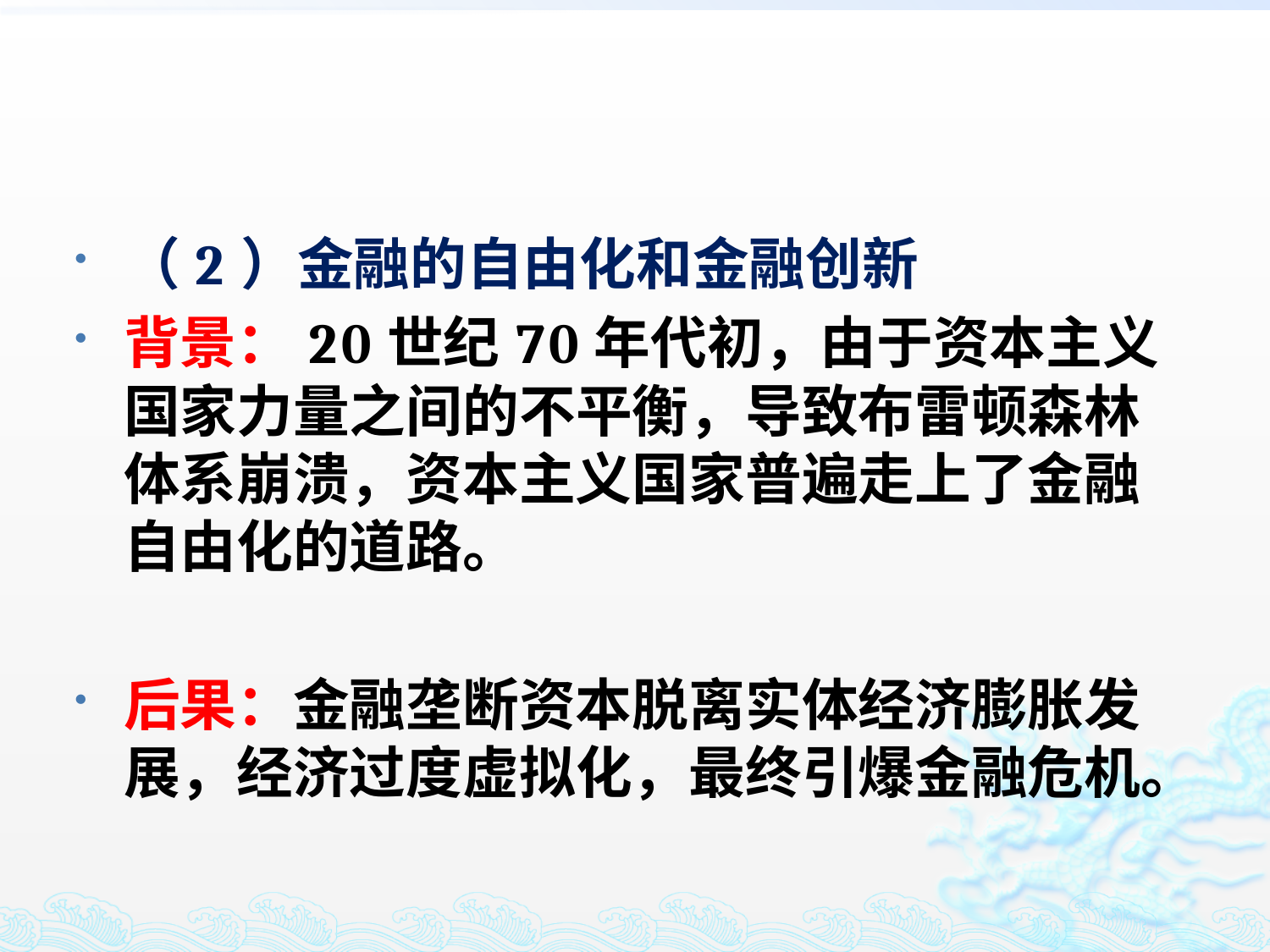

（2）金融的自由化和金融创新
背景：20世纪70年代初，由于资本主义国家力量之间的不平衡，导致布雷顿森林体系崩溃，资本主义国家普遍走上了金融自由化的道路。

后果：金融垄断资本脱离实体经济膨胀发展，经济过度虚拟化，最终引爆金融危机。